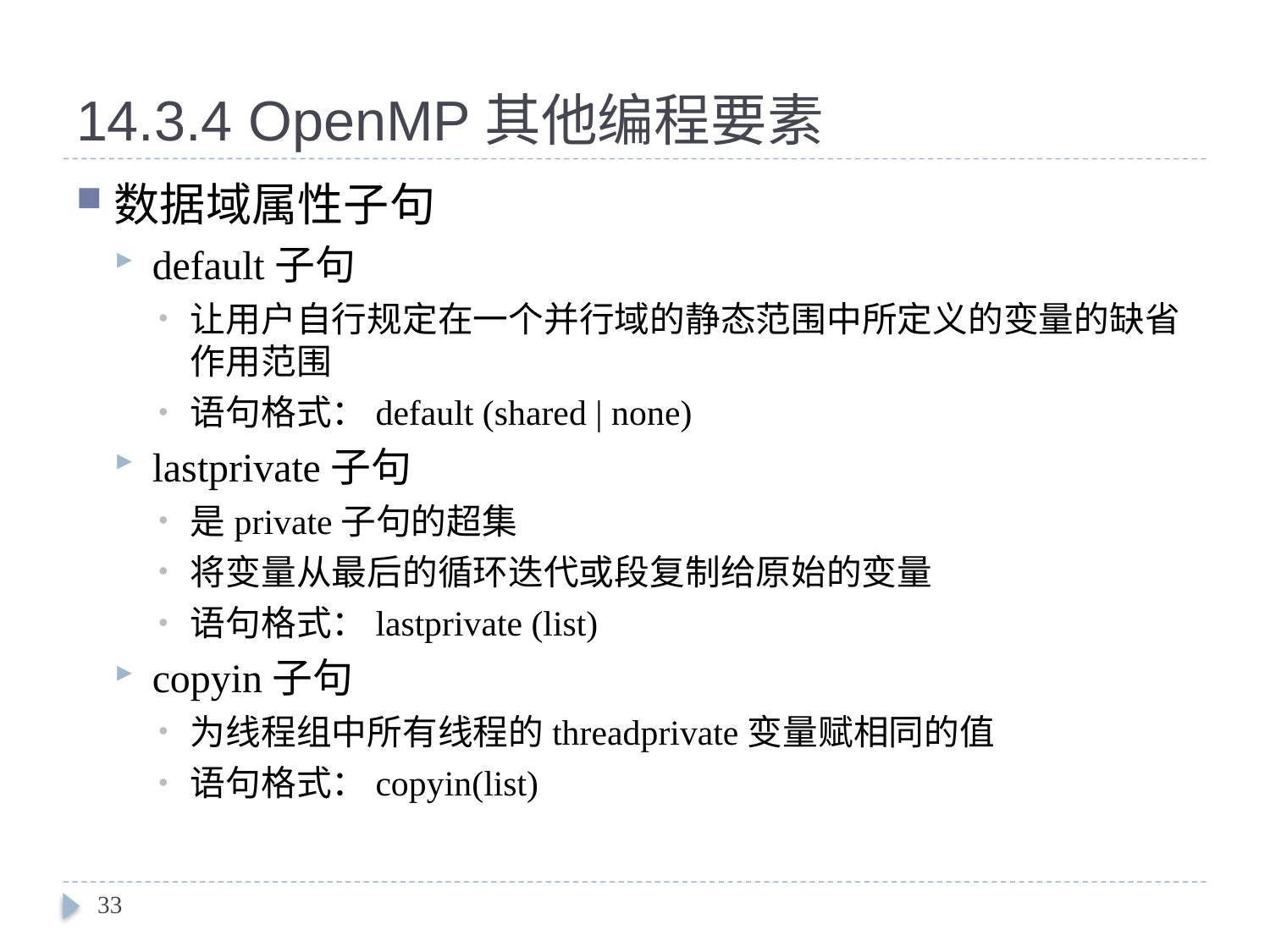

# 14.3.4 OpenMP其他编程要素
数据域属性子句
default子句
让用户自行规定在一个并行域的静态范围中所定义的变量的缺省作用范围
语句格式：default (shared | none)
lastprivate子句
是private子句的超集
将变量从最后的循环迭代或段复制给原始的变量
语句格式：lastprivate (list)
copyin子句
为线程组中所有线程的threadprivate变量赋相同的值
语句格式：copyin(list)
33